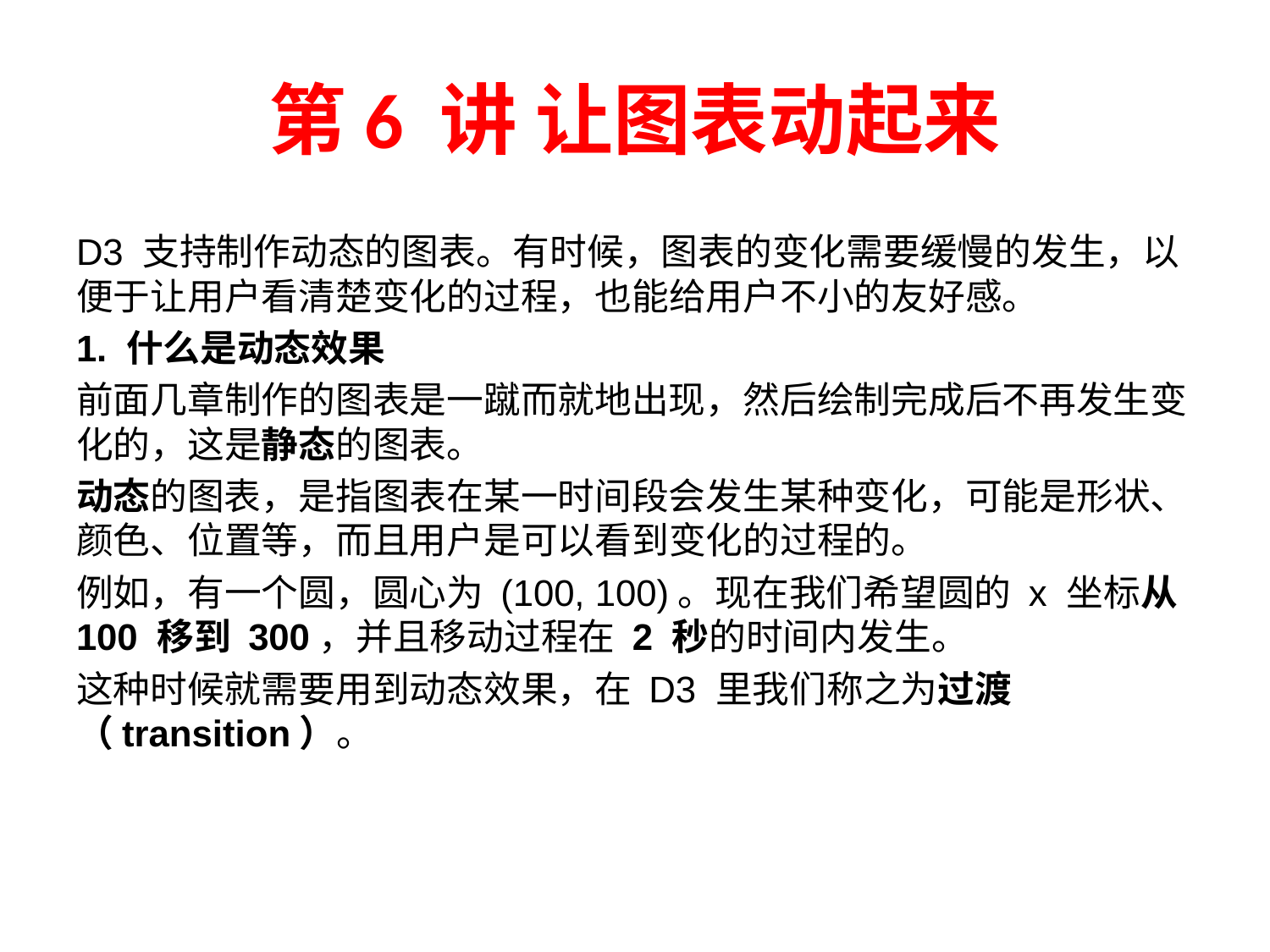

# 第6 讲 让图表动起来
D3 支持制作动态的图表。有时候，图表的变化需要缓慢的发生，以便于让用户看清楚变化的过程，也能给用户不小的友好感。
1. 什么是动态效果
前面几章制作的图表是一蹴而就地出现，然后绘制完成后不再发生变化的，这是静态的图表。
动态的图表，是指图表在某一时间段会发生某种变化，可能是形状、颜色、位置等，而且用户是可以看到变化的过程的。
例如，有一个圆，圆心为 (100, 100)。现在我们希望圆的 x 坐标从 100 移到 300，并且移动过程在 2 秒的时间内发生。
这种时候就需要用到动态效果，在 D3 里我们称之为过渡（transition）。